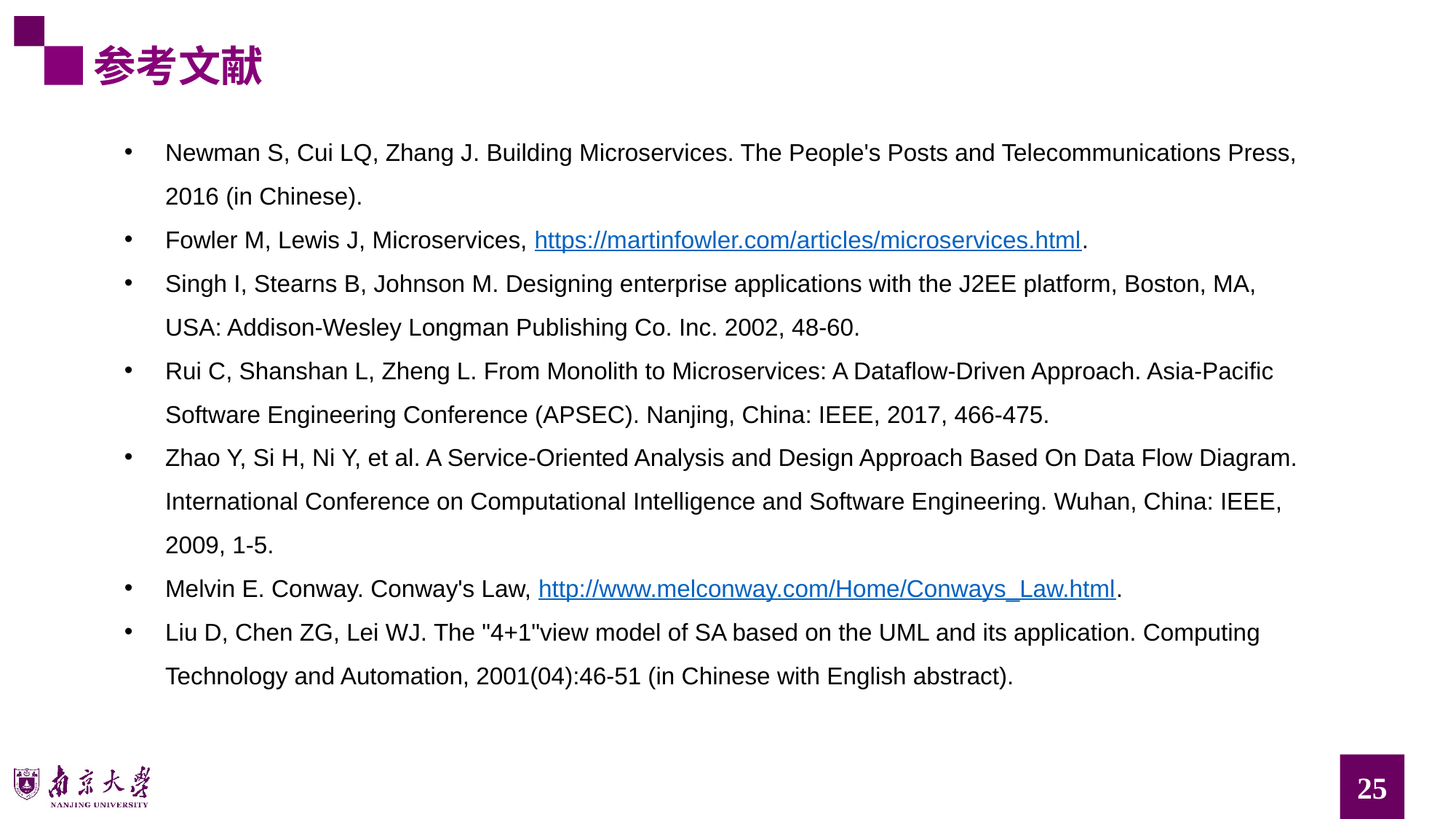

参考文献
Newman S, Cui LQ, Zhang J. Building Microservices. The People's Posts and Telecommunications Press, 2016 (in Chinese).
Fowler M, Lewis J, Microservices, https://martinfowler.com/articles/microservices.html.
Singh I, Stearns B, Johnson M. Designing enterprise applications with the J2EE platform, Boston, MA, USA: Addison-Wesley Longman Publishing Co. Inc. 2002, 48-60.
Rui C, Shanshan L, Zheng L. From Monolith to Microservices: A Dataflow-Driven Approach. Asia-Pacific Software Engineering Conference (APSEC). Nanjing, China: IEEE, 2017, 466-475.
Zhao Y, Si H, Ni Y, et al. A Service-Oriented Analysis and Design Approach Based On Data Flow Diagram. International Conference on Computational Intelligence and Software Engineering. Wuhan, China: IEEE, 2009, 1-5.
Melvin E. Conway. Conway's Law, http://www.melconway.com/Home/Conways_Law.html.
Liu D, Chen ZG, Lei WJ. The "4+1"view model of SA based on the UML and its application. Computing Technology and Automation, 2001(04):46-51 (in Chinese with English abstract).
25